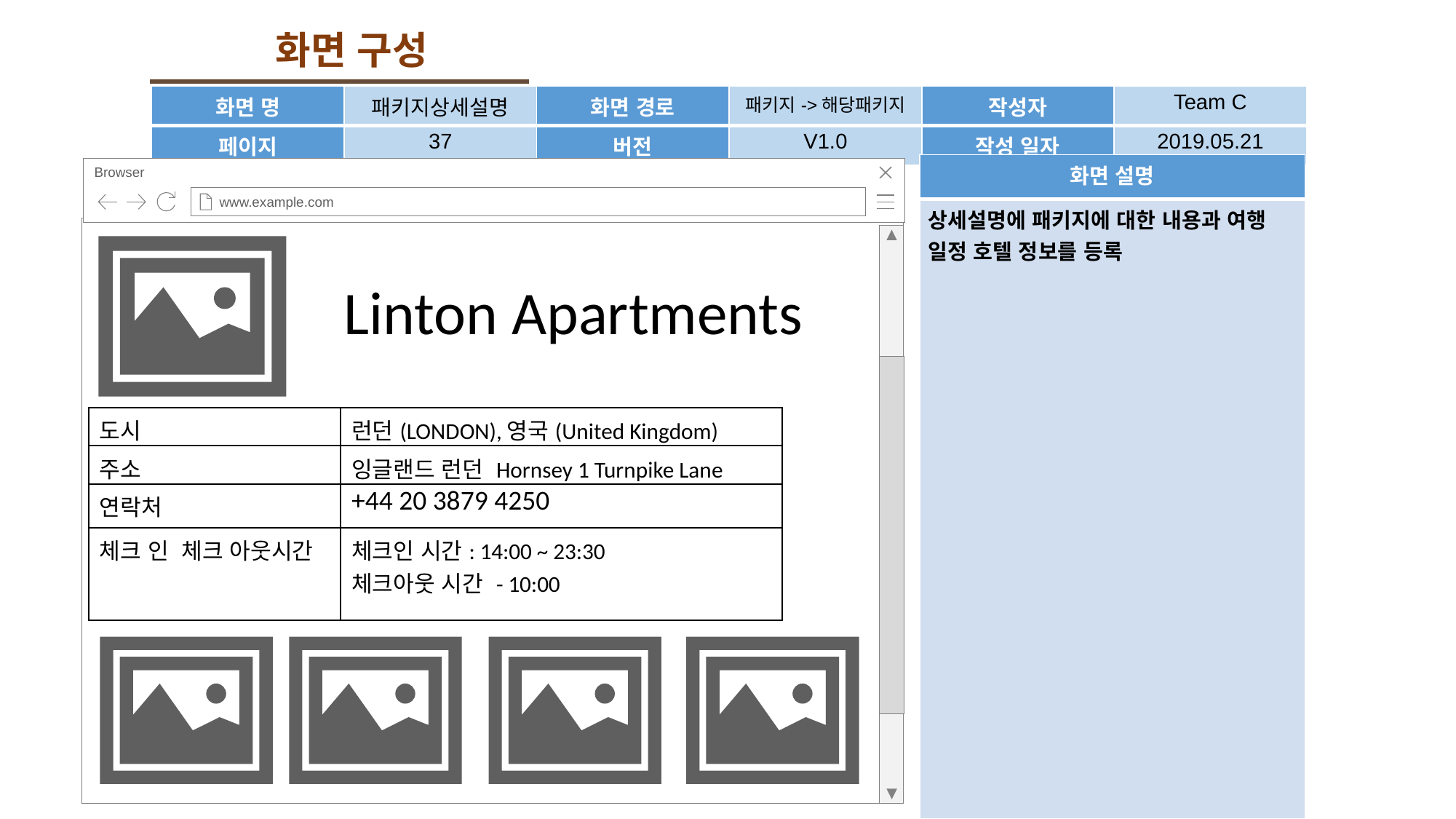

화면 구성
| 화면 명 | 패키지상세설명 | 화면 경로 | 패키지->해당패키지 | 작성자 | Team C |
| --- | --- | --- | --- | --- | --- |
| 페이지 | 37 | 버전 | V1.0 | 작성 일자 | 2019.05.21 |
| 화면 설명 |
| --- |
| 상세설명에 패키지에 대한 내용과 여행 일정 호텔 정보를 등록 |
Browser

www.example.com

Linton Apartments
| 도시 | 런던(LONDON),영국(United Kingdom) |
| --- | --- |
| 주소 | 잉글랜드 런던 Hornsey 1 Turnpike Lane |
| 연락처 | +44 20 3879 4250 |
| 체크 인 체크 아웃시간 | 체크인 시간: 14:00 ~ 23:30 체크아웃 시간 - 10:00 |